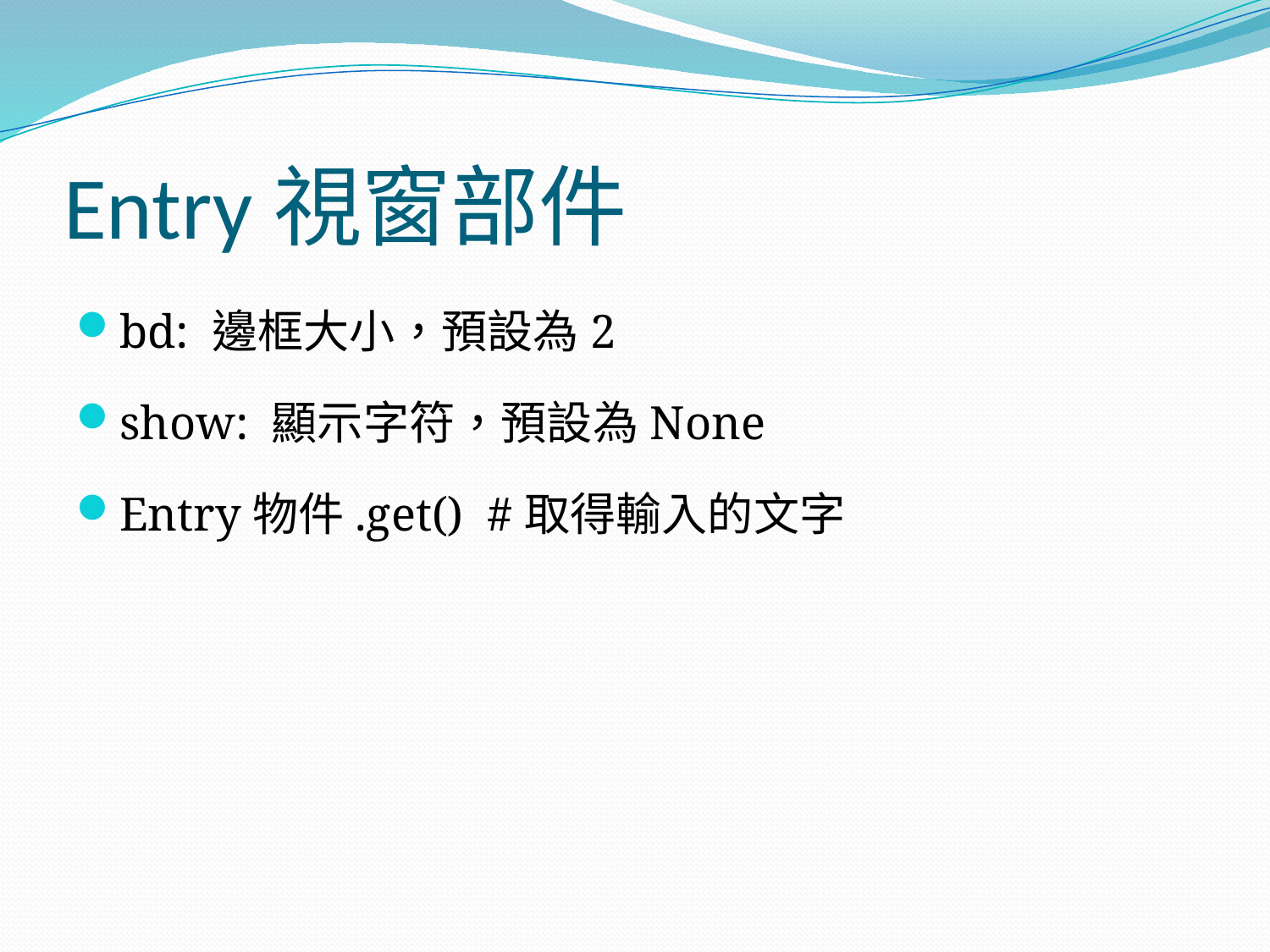

# Entry視窗部件
bd: 邊框大小，預設為2
show: 顯示字符，預設為None
Entry物件.get()  #取得輸入的文字